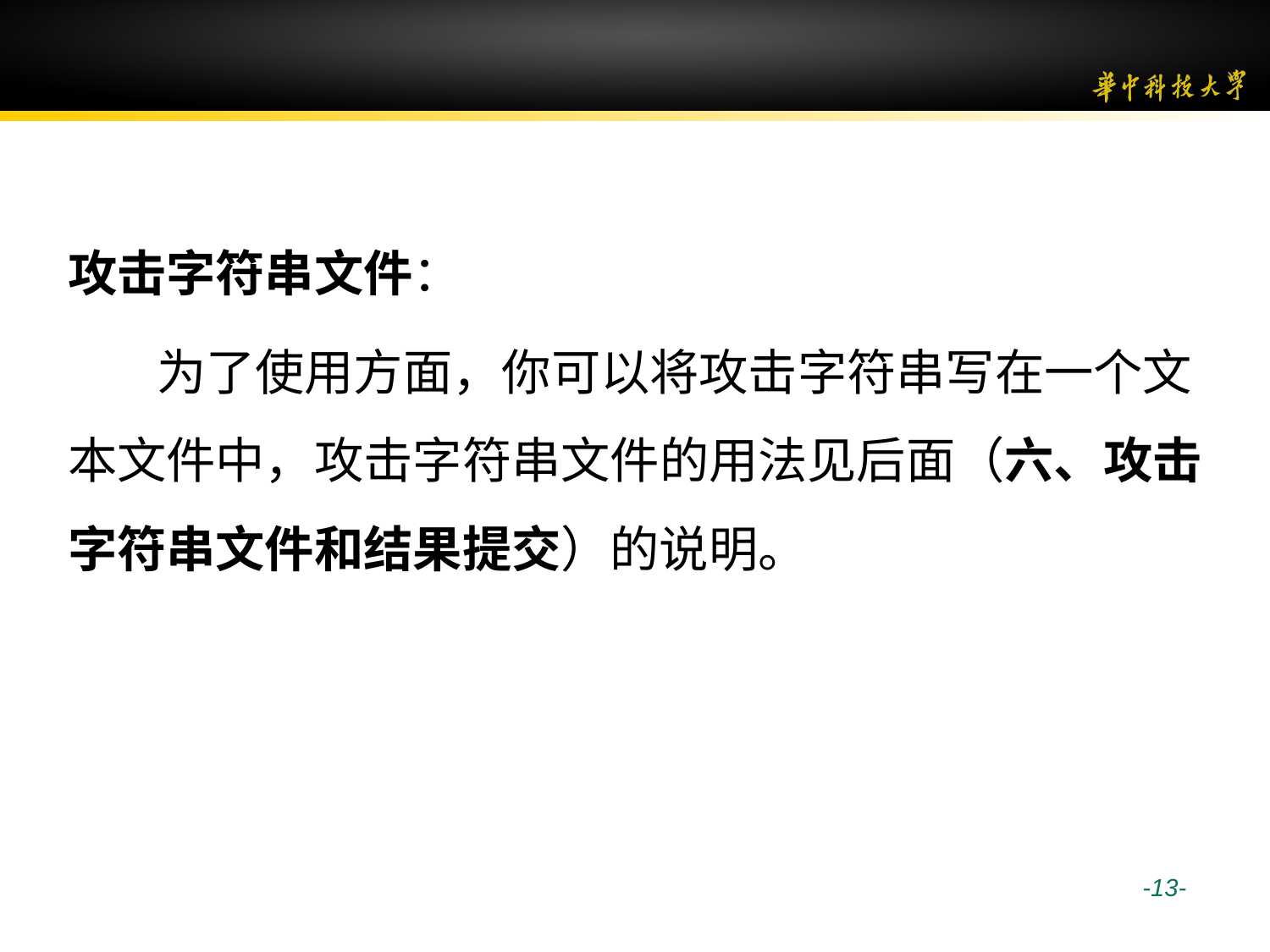

攻击字符串文件：
       为了使用方面，你可以将攻击字符串写在一个文本文件中，攻击字符串文件的用法见后面（六、攻击字符串文件和结果提交）的说明。
 -13-